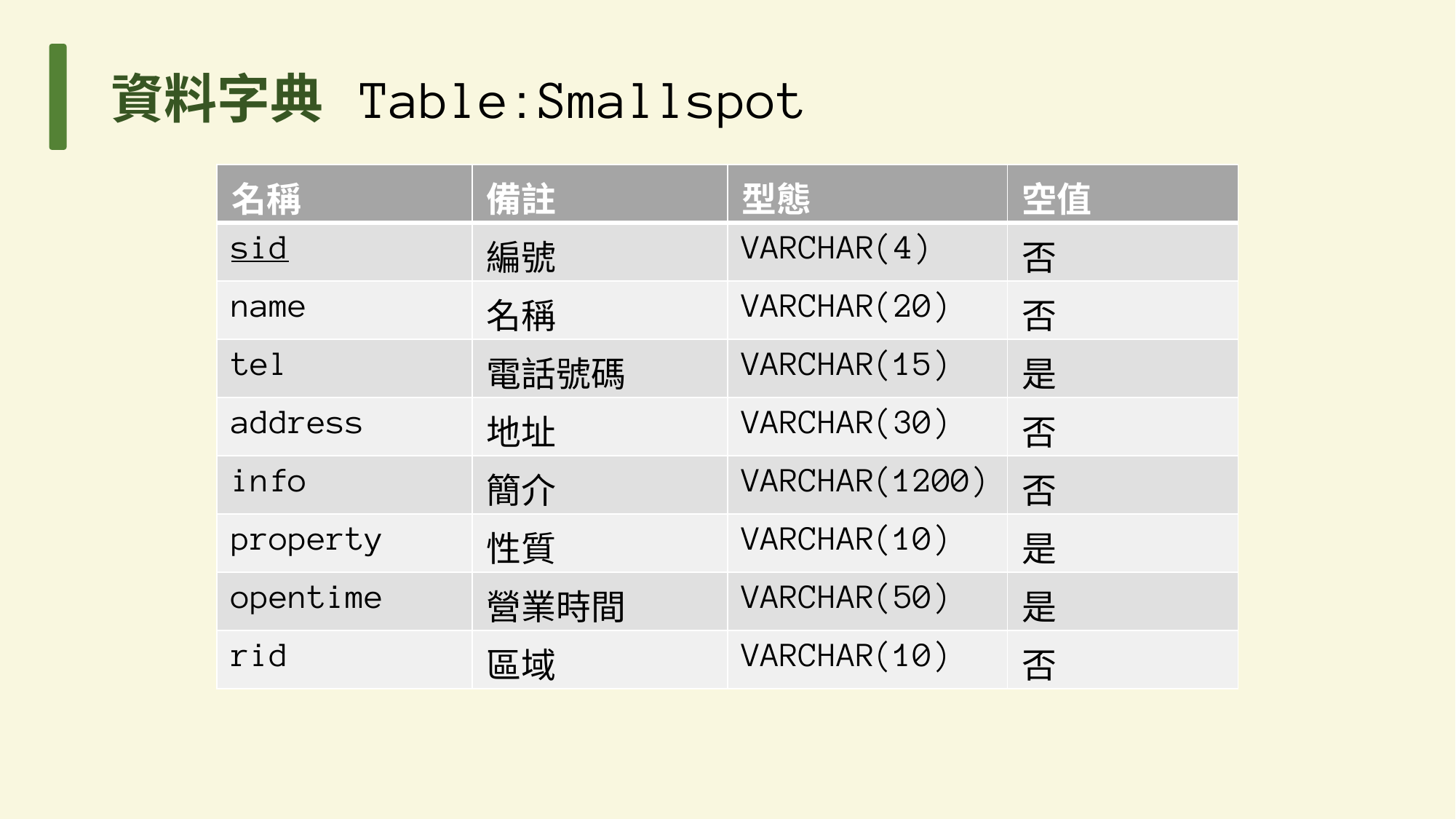

資料字典  Table:Smallspot
| 名稱 | 備註 | 型態 | 空值 |
| --- | --- | --- | --- |
| sid | 編號 | VARCHAR(4) | 否 |
| name | 名稱 | VARCHAR(20) | 否 |
| tel | 電話號碼 | VARCHAR(15) | 是 |
| address | 地址 | VARCHAR(30) | 否 |
| info | 簡介 | VARCHAR(1200) | 否 |
| property | 性質 | VARCHAR(10) | 是 |
| opentime | 營業時間 | VARCHAR(50) | 是 |
| rid | 區域 | VARCHAR(10) | 否 |